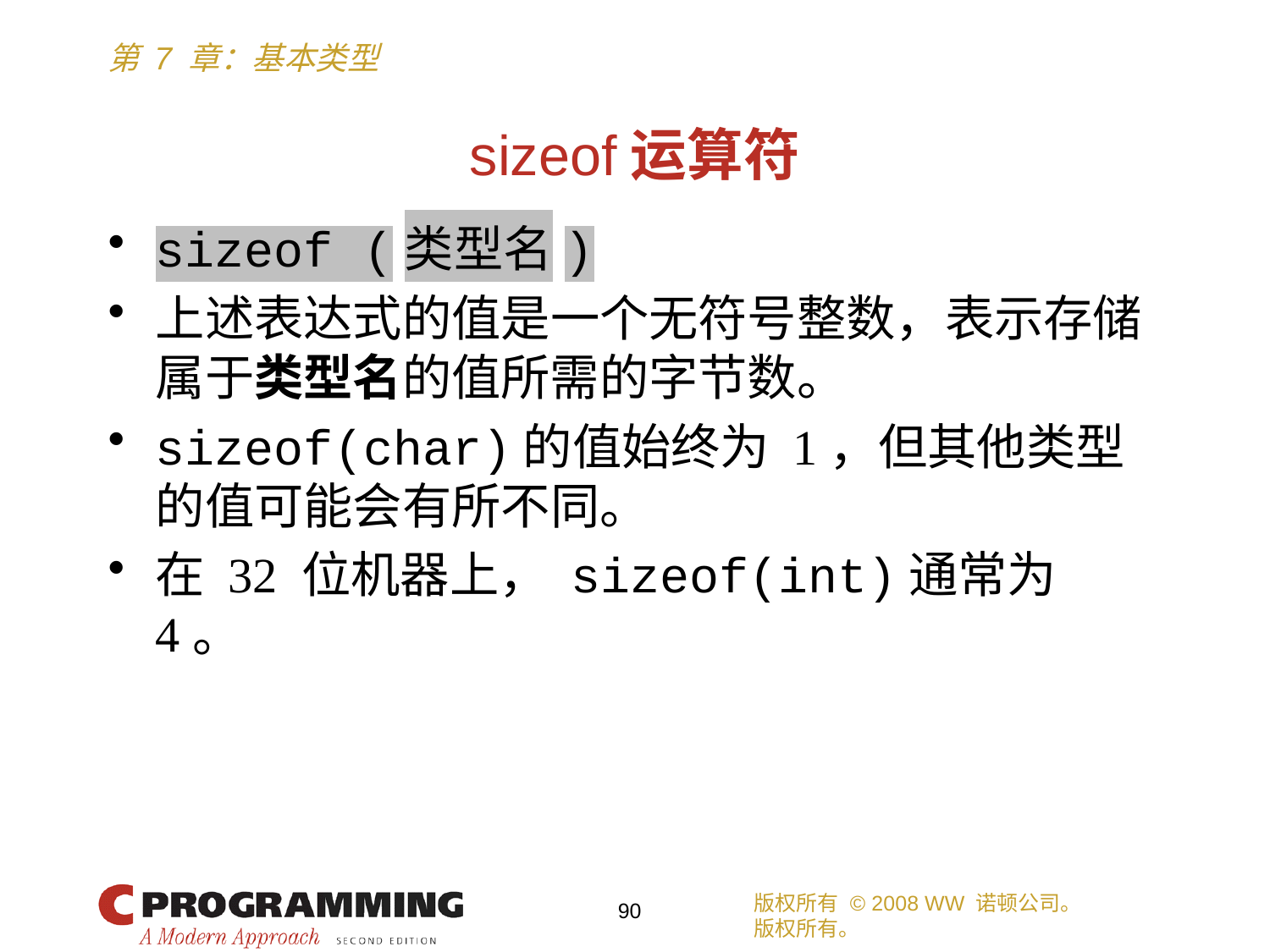

# sizeof运算符
sizeof (类型名)
上述表达式的值是一个无符号整数，表示存储属于类型名的值所需的字节数。
sizeof(char)的值始终为 1，但其他类型的值可能会有所不同。
在 32 位机器上， sizeof(int)通常为 4。
版权所有 © 2008 WW 诺顿公司。
版权所有。
90